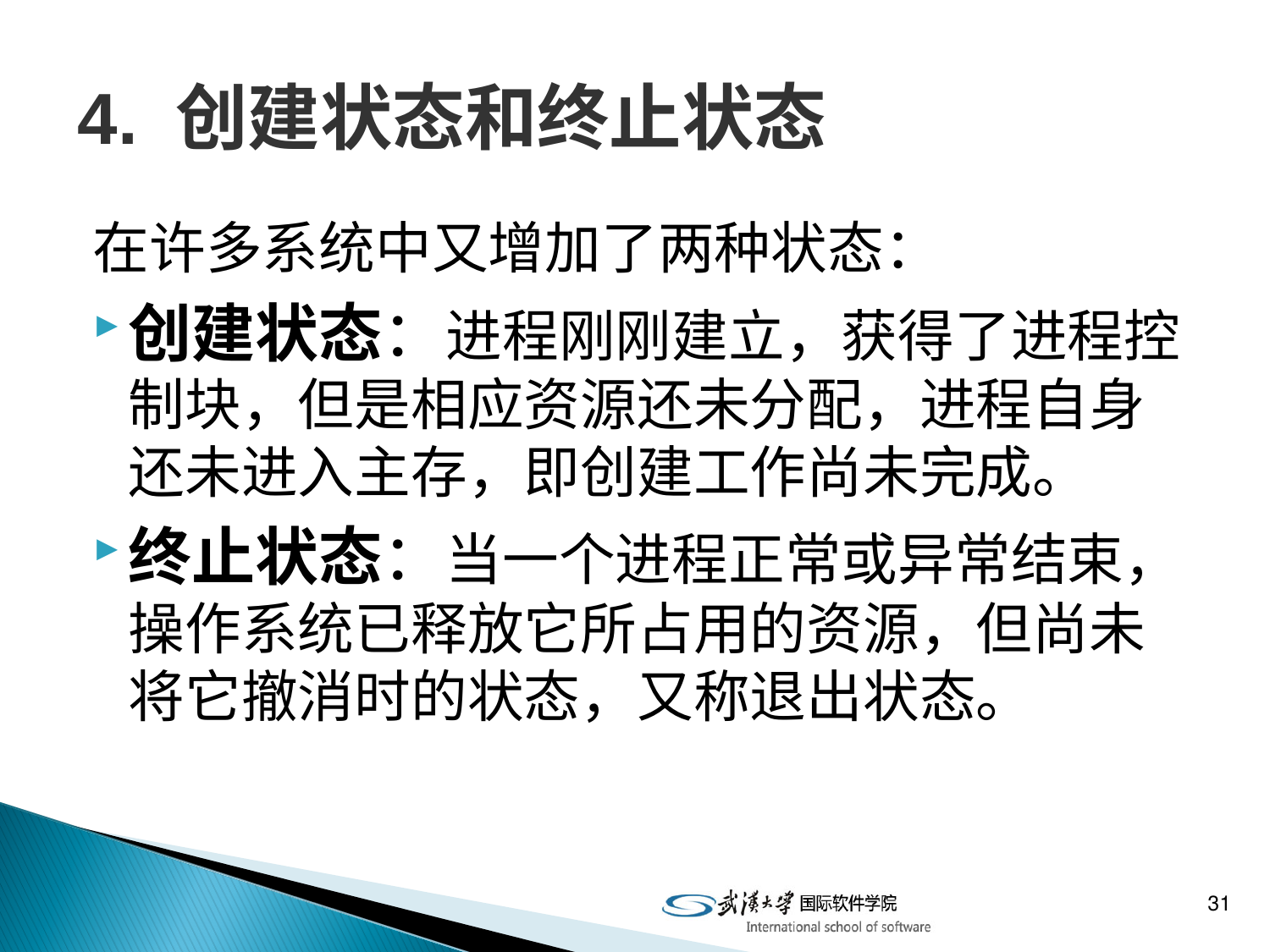

# 4. 创建状态和终止状态
在许多系统中又增加了两种状态：
创建状态：进程刚刚建立，获得了进程控制块，但是相应资源还未分配，进程自身还未进入主存，即创建工作尚未完成。
终止状态：当一个进程正常或异常结束，操作系统已释放它所占用的资源，但尚未将它撤消时的状态，又称退出状态。